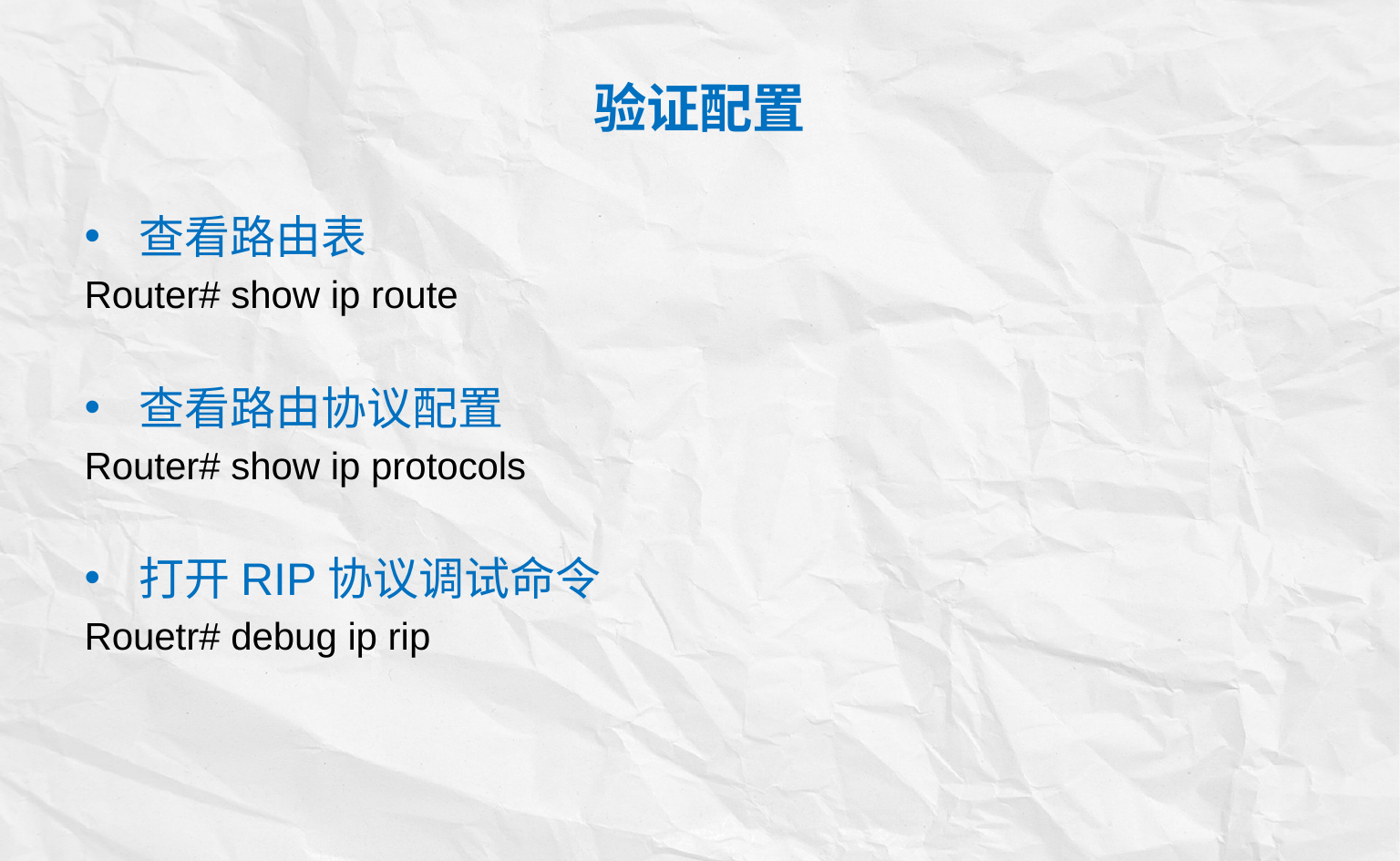

# 验证配置
查看路由表
Router# show ip route

查看路由协议配置
Router# show ip protocols

打开RIP协议调试命令
Rouetr# debug ip rip

37